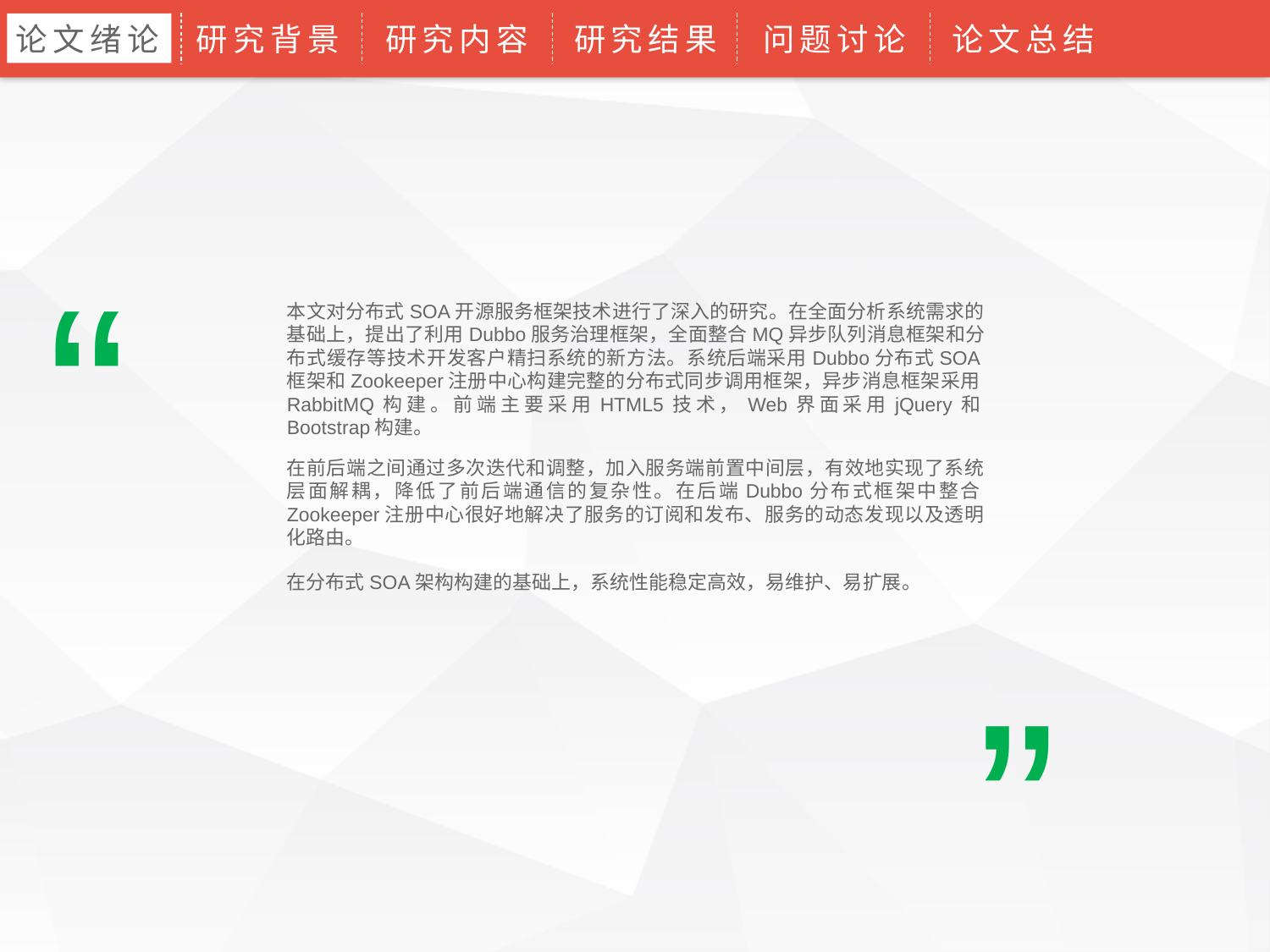

论文绪论
研究背景
研究内容
研究结果
问题讨论
论文总结

“
本文对分布式SOA开源服务框架技术进行了深入的研究。在全面分析系统需求的基础上，提出了利用Dubbo服务治理框架，全面整合MQ异步队列消息框架和分布式缓存等技术开发客户精扫系统的新方法。系统后端采用Dubbo分布式SOA框架和Zookeeper注册中心构建完整的分布式同步调用框架，异步消息框架采用RabbitMQ构建。前端主要采用HTML5技术，Web界面采用jQuery和Bootstrap构建。
在前后端之间通过多次迭代和调整，加入服务端前置中间层，有效地实现了系统层面解耦，降低了前后端通信的复杂性。在后端Dubbo分布式框架中整合Zookeeper注册中心很好地解决了服务的订阅和发布、服务的动态发现以及透明化路由。
在分布式SOA架构构建的基础上，系统性能稳定高效，易维护、易扩展。
”